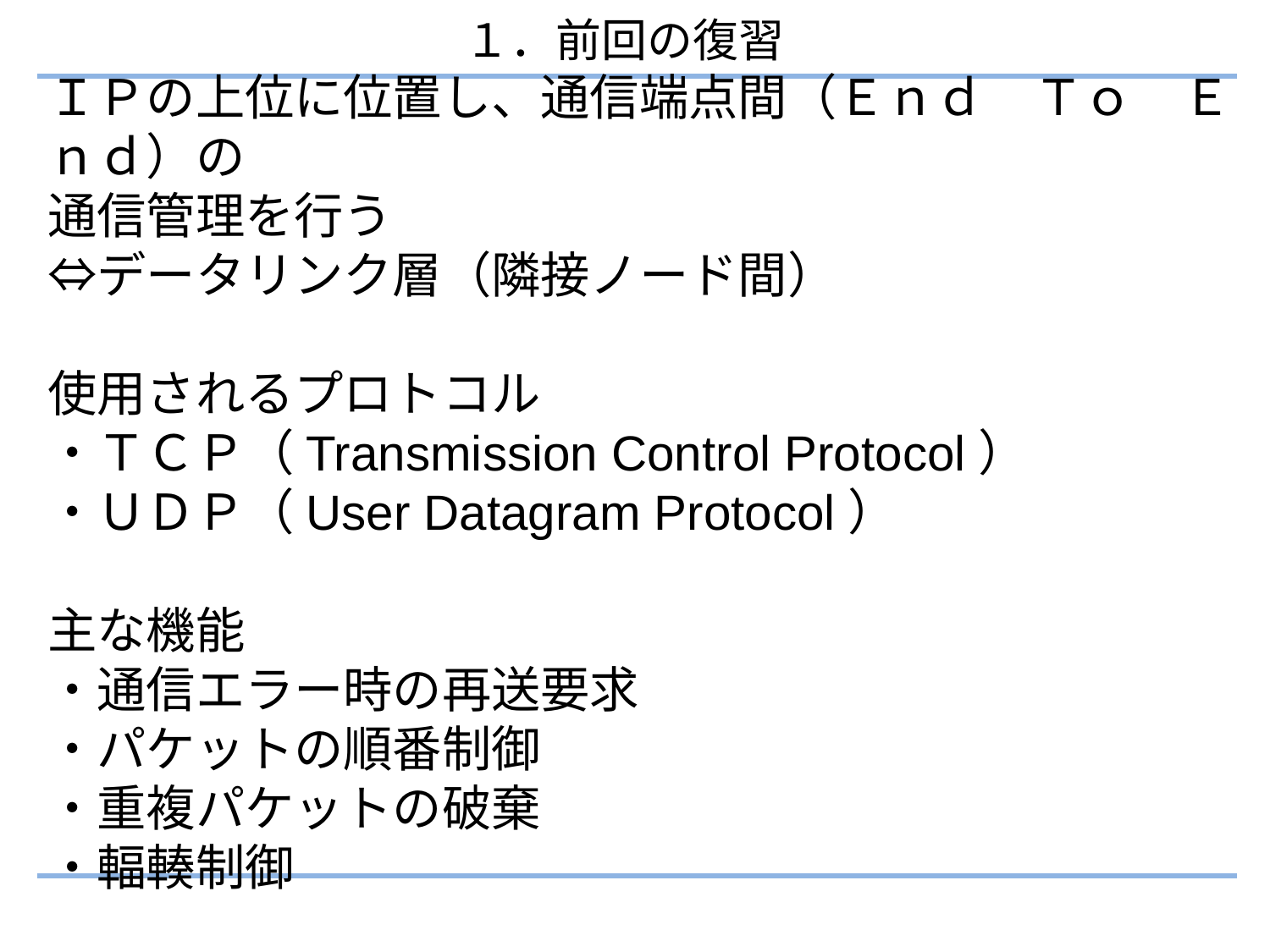

１．前回の復習
# ＩＰの上位に位置し、通信端点間（Ｅｎｄ　Ｔｏ　Ｅｎｄ）の 通信管理を行う ⇔データリンク層（隣接ノード間） 使用されるプロトコル ・ＴＣＰ（Transmission Control Protocol） ・ＵＤＰ（User Datagram Protocol） 主な機能 ・通信エラー時の再送要求 ・パケットの順番制御 ・重複パケットの破棄 ・輻輳制御